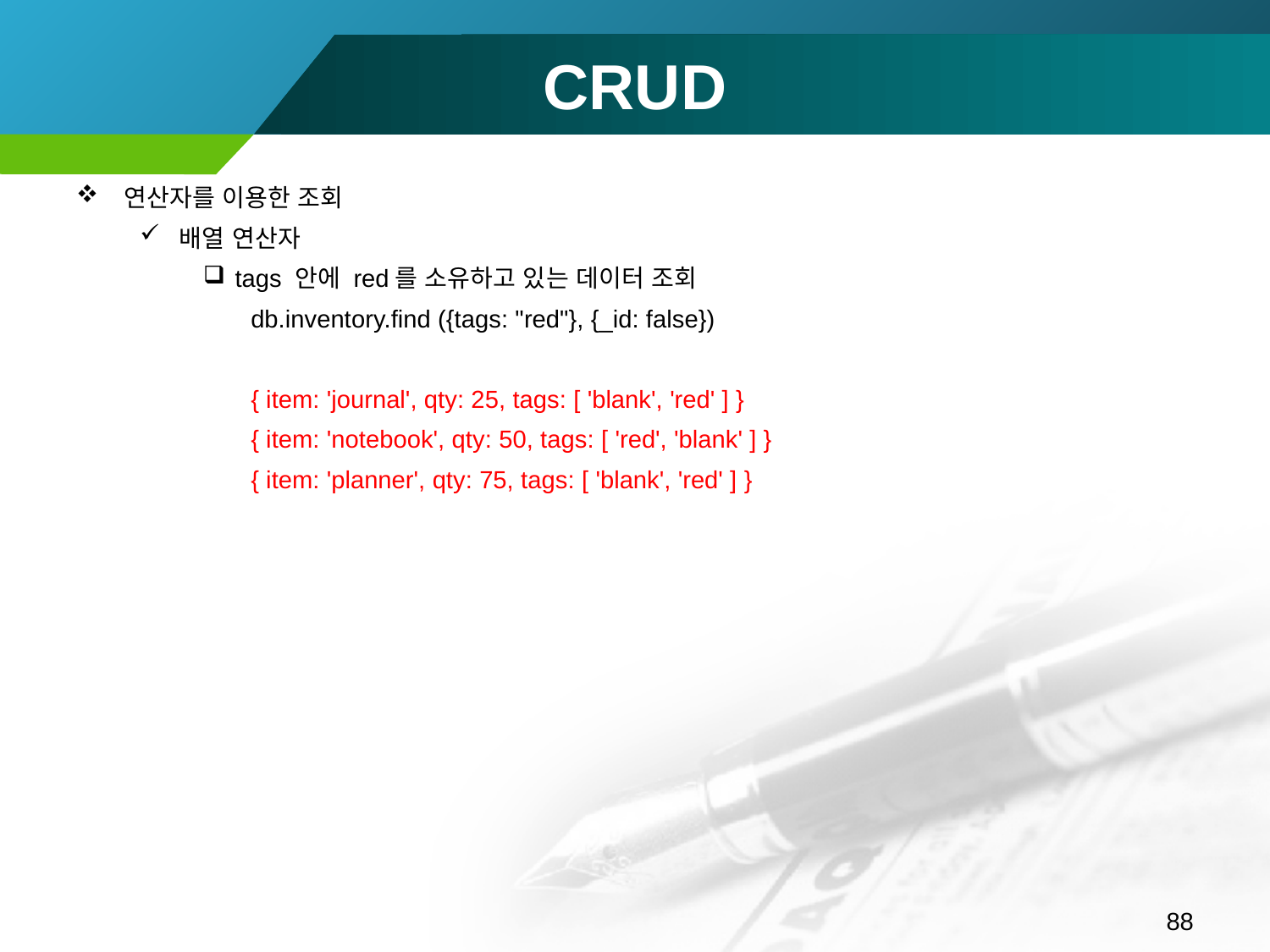

# CRUD
연산자를 이용한 조회
배열 연산자
tags 안에 red를 소유하고 있는 데이터 조회
db.inventory.find ({tags: "red"}, {_id: false})

{ item: 'journal', qty: 25, tags: [ 'blank', 'red' ] }
{ item: 'notebook', qty: 50, tags: [ 'red', 'blank' ] }
{ item: 'planner', qty: 75, tags: [ 'blank', 'red' ] }
88